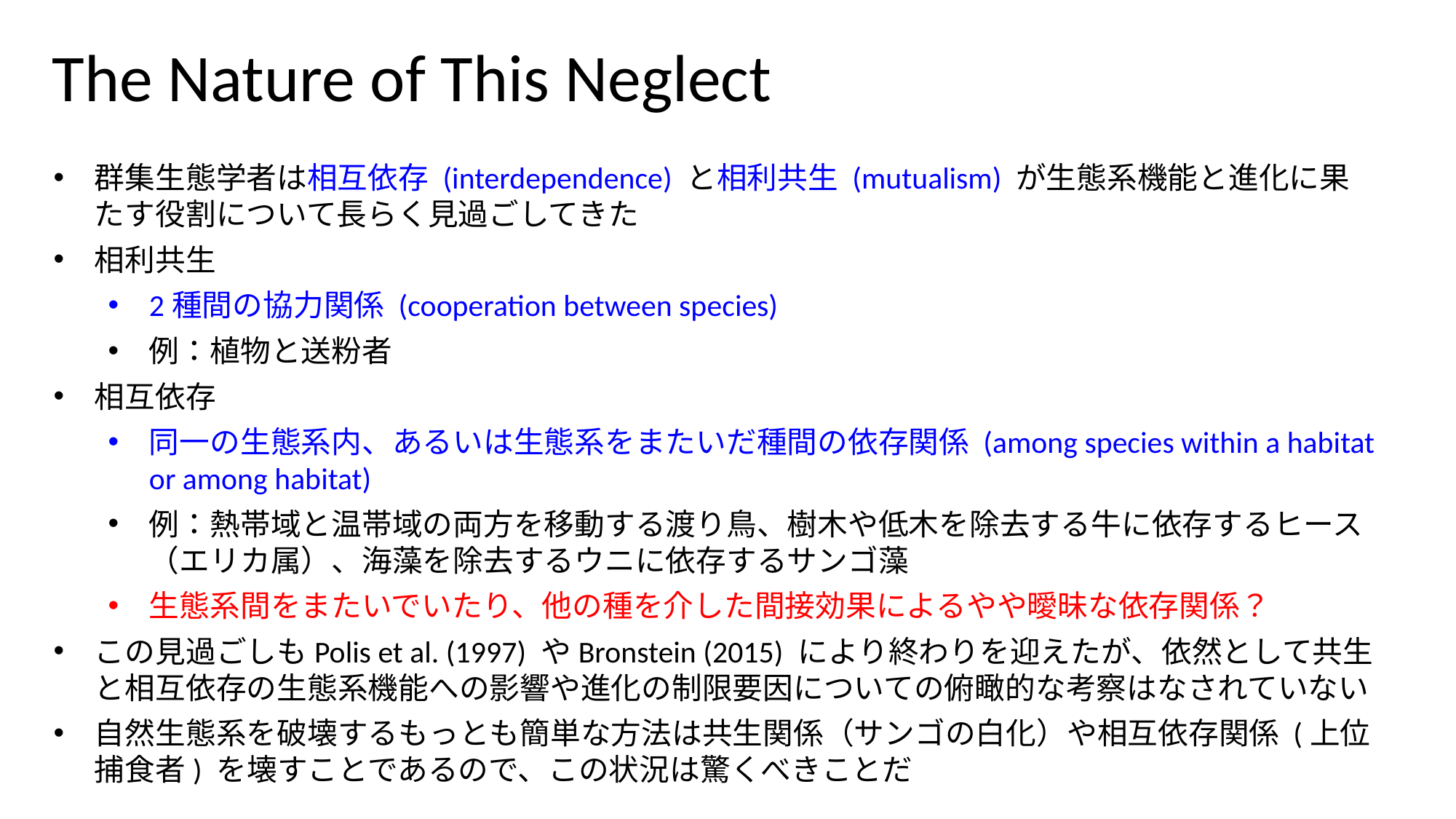

# The Nature of This Neglect
群集生態学者は相互依存 (interdependence) と相利共生 (mutualism) が生態系機能と進化に果たす役割について長らく見過ごしてきた
相利共生
2種間の協力関係 (cooperation between species)
例：植物と送粉者
相互依存
同一の生態系内、あるいは生態系をまたいだ種間の依存関係 (among species within a habitat or among habitat)
例：熱帯域と温帯域の両方を移動する渡り鳥、樹木や低木を除去する牛に依存するヒース（エリカ属）、海藻を除去するウニに依存するサンゴ藻
生態系間をまたいでいたり、他の種を介した間接効果によるやや曖昧な依存関係？
この見過ごしもPolis et al. (1997) やBronstein (2015) により終わりを迎えたが、依然として共生と相互依存の生態系機能への影響や進化の制限要因についての俯瞰的な考察はなされていない
自然生態系を破壊するもっとも簡単な方法は共生関係（サンゴの白化）や相互依存関係 (上位捕食者) を壊すことであるので、この状況は驚くべきことだ